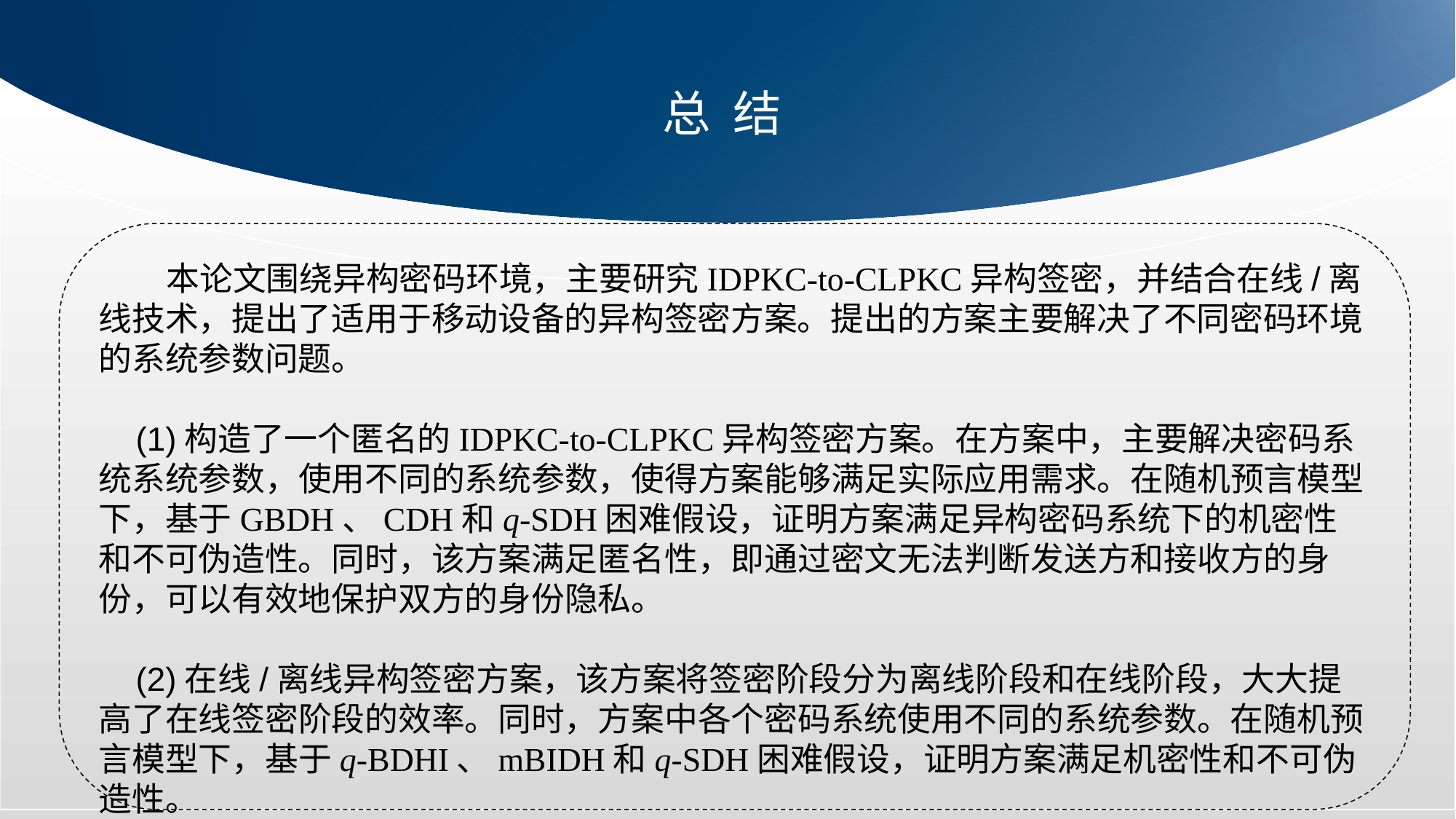

总  结

        本论文围绕异构密码环境，主要研究IDPKC-to-CLPKC异构签密，并结合在线/离线技术，提出了适用于移动设备的异构签密方案。提出的方案主要解决了不同密码环境的系统参数问题。

    (1)构造了一个匿名的IDPKC-to-CLPKC异构签密方案。在方案中，主要解决密码系统系统参数，使用不同的系统参数，使得方案能够满足实际应用需求。在随机预言模型下，基于GBDH、CDH和q-SDH困难假设，证明方案满足异构密码系统下的机密性和不可伪造性。同时，该方案满足匿名性，即通过密文无法判断发送方和接收方的身份，可以有效地保护双方的身份隐私。

    (2)在线/离线异构签密方案，该方案将签密阶段分为离线阶段和在线阶段，大大提高了在线签密阶段的效率。同时，方案中各个密码系统使用不同的系统参数。在随机预言模型下，基于q-BDHI、mBIDH和q-SDH困难假设，证明方案满足机密性和不可伪造性。